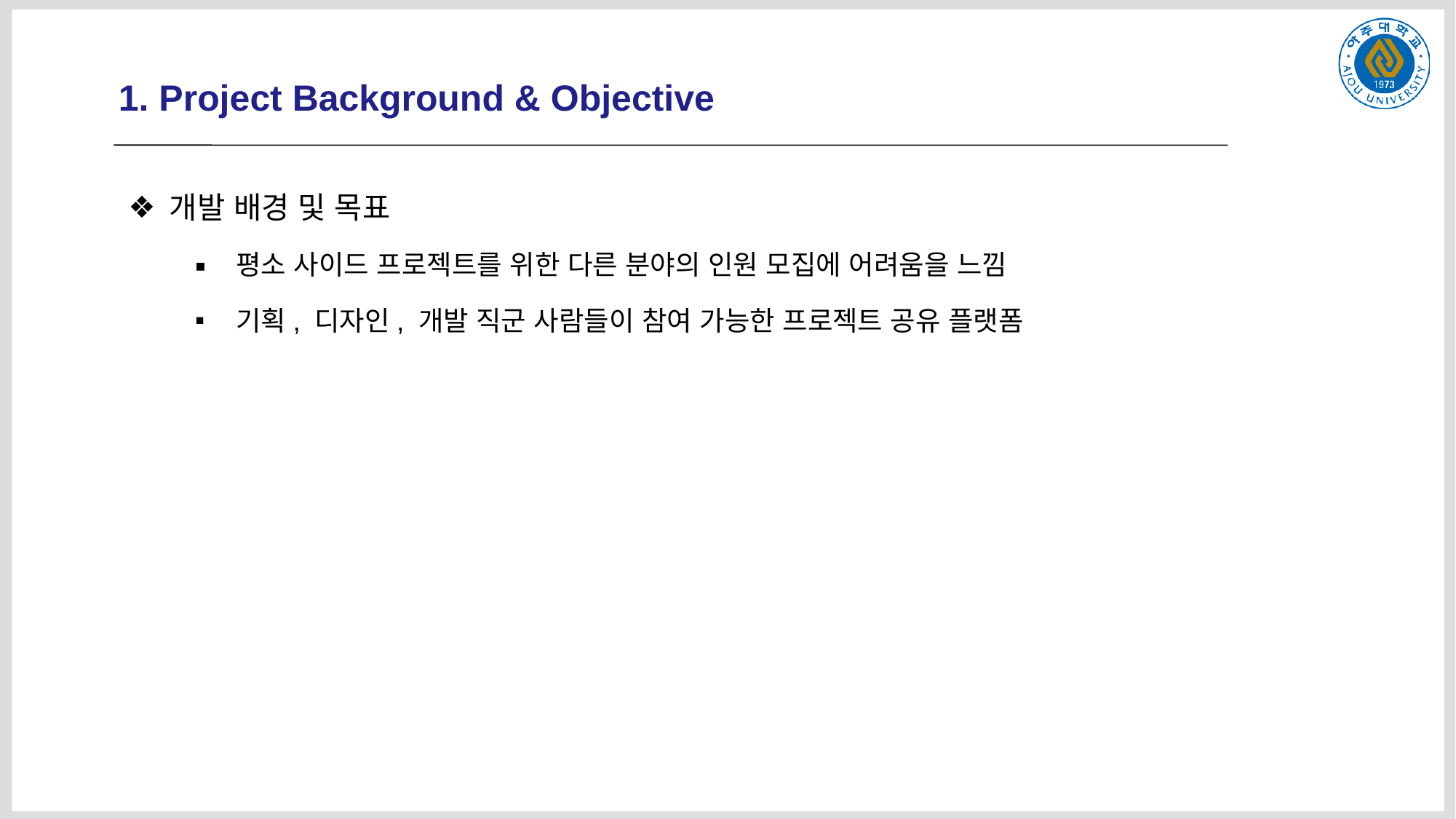

# 1. Project Background & Objective

개발 배경 및 목표
평소 사이드 프로젝트를 위한 다른 분야의 인원 모집에 어려움을 느낌
기획, 디자인, 개발 직군 사람들이 참여 가능한 프로젝트 공유 플랫폼